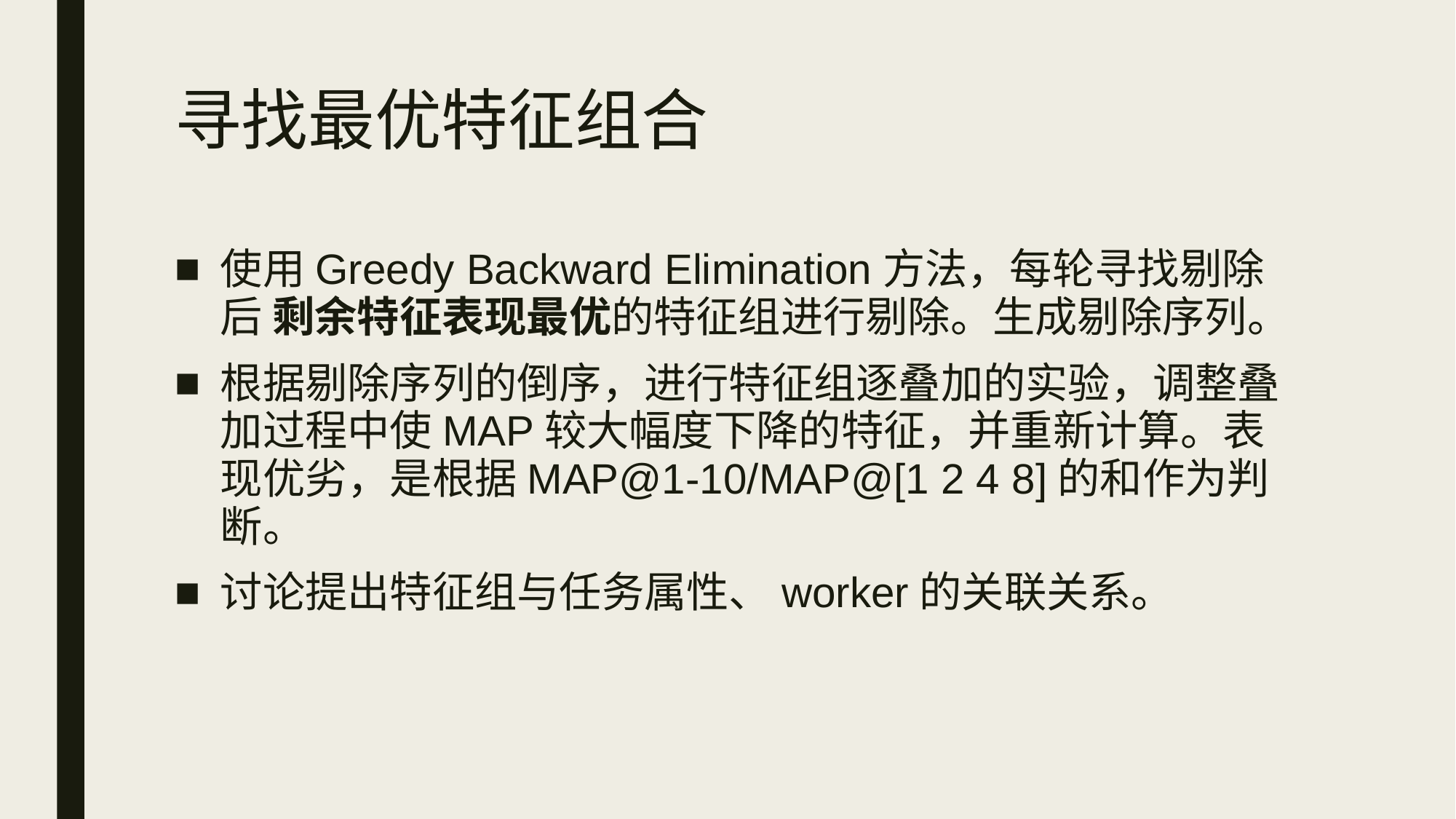

# 寻找最优特征组合
使用Greedy Backward Elimination方法，每轮寻找剔除后 剩余特征表现最优的特征组进行剔除。生成剔除序列。
根据剔除序列的倒序，进行特征组逐叠加的实验，调整叠加过程中使MAP较大幅度下降的特征，并重新计算。表现优劣，是根据MAP@1-10/MAP@[1 2 4 8]的和作为判断。
讨论提出特征组与任务属性、worker的关联关系。